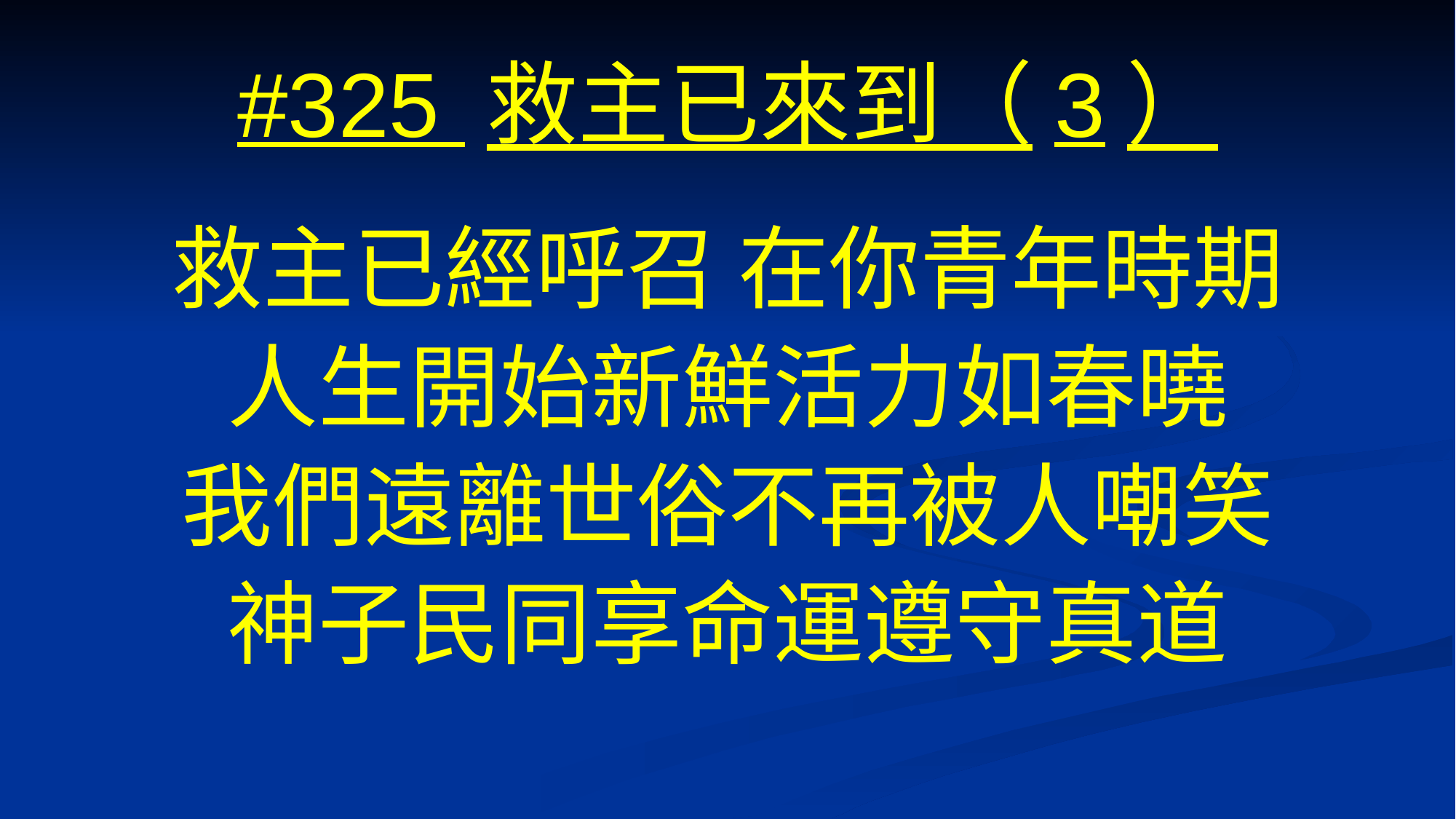

# #325 救主已來到（3）
救主已經呼召 在你青年時期
人生開始新鮮活力如春曉
我們遠離世俗不再被人嘲笑
神子民同享命運遵守真道